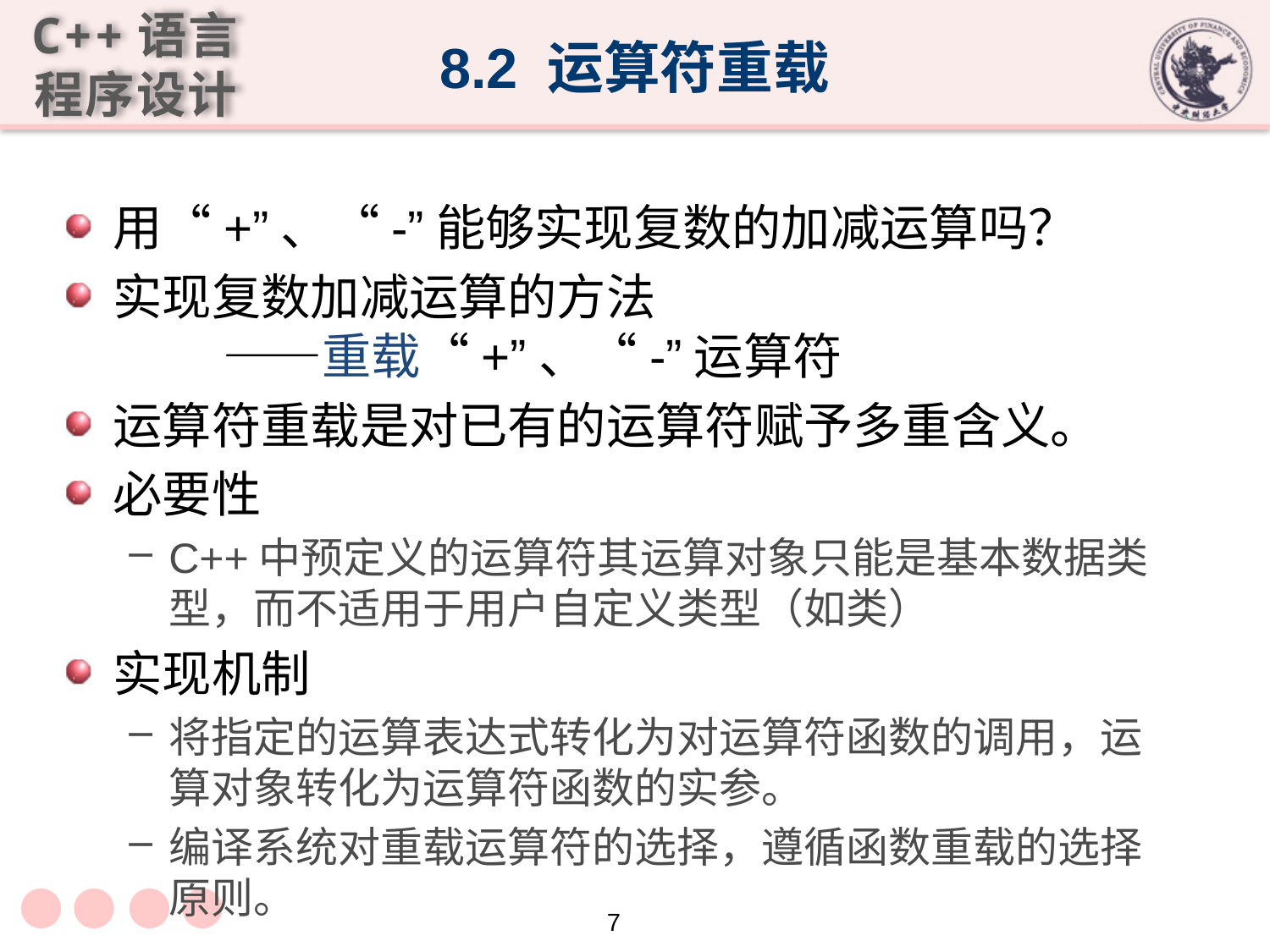

# 8.2 运算符重载
用“+”、“-”能够实现复数的加减运算吗？
实现复数加减运算的方法
          ——重载“+”、“-”运算符
运算符重载是对已有的运算符赋予多重含义。
必要性
C++中预定义的运算符其运算对象只能是基本数据类型，而不适用于用户自定义类型（如类）
实现机制
将指定的运算表达式转化为对运算符函数的调用，运算对象转化为运算符函数的实参。
编译系统对重载运算符的选择，遵循函数重载的选择原则。

7